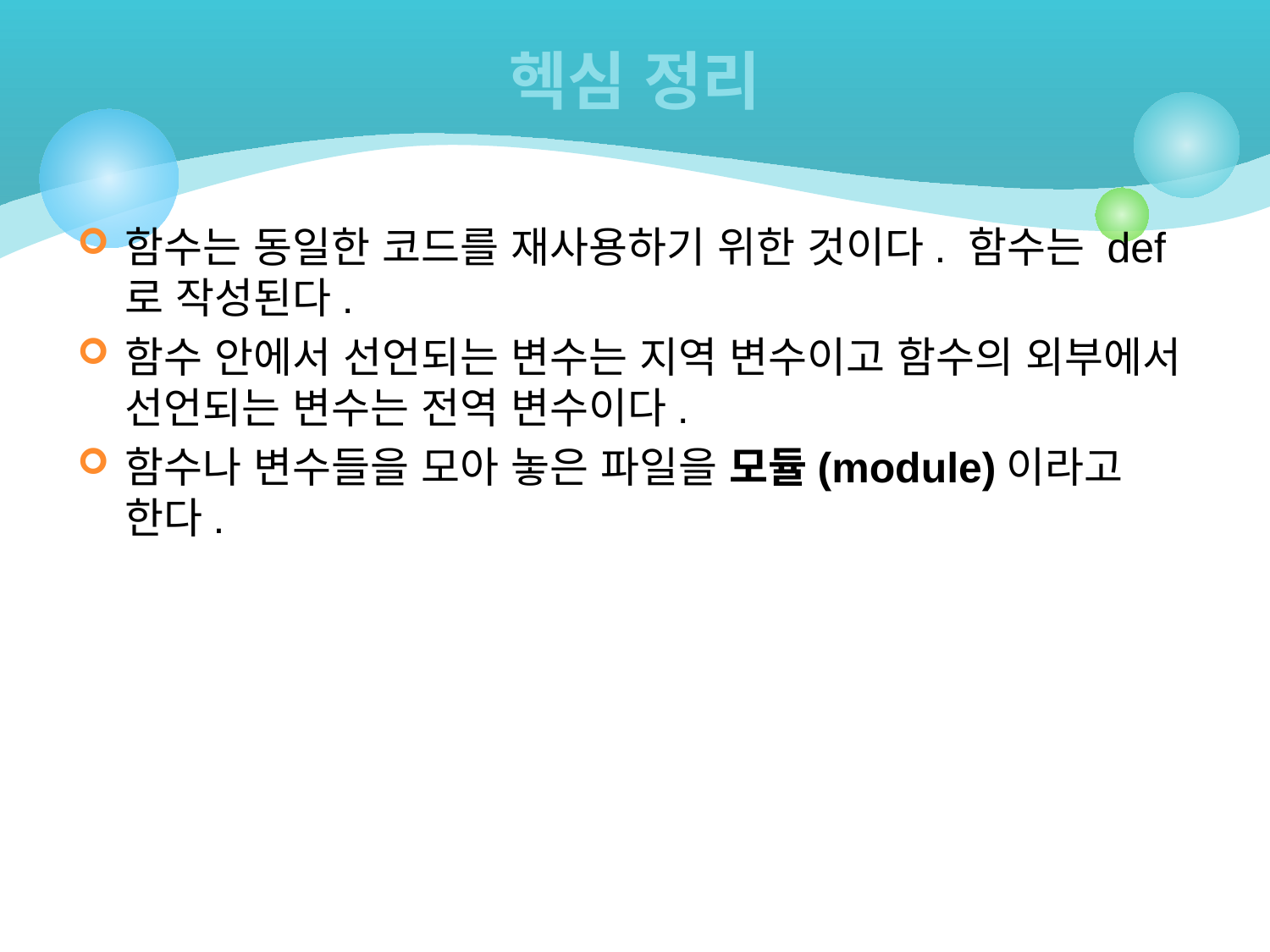

# 헥심 정리
함수는 동일한 코드를 재사용하기 위한 것이다. 함수는 def로 작성된다.
함수 안에서 선언되는 변수는 지역 변수이고 함수의 외부에서 선언되는 변수는 전역 변수이다.
함수나 변수들을 모아 놓은 파일을 모듈(module)이라고 한다.